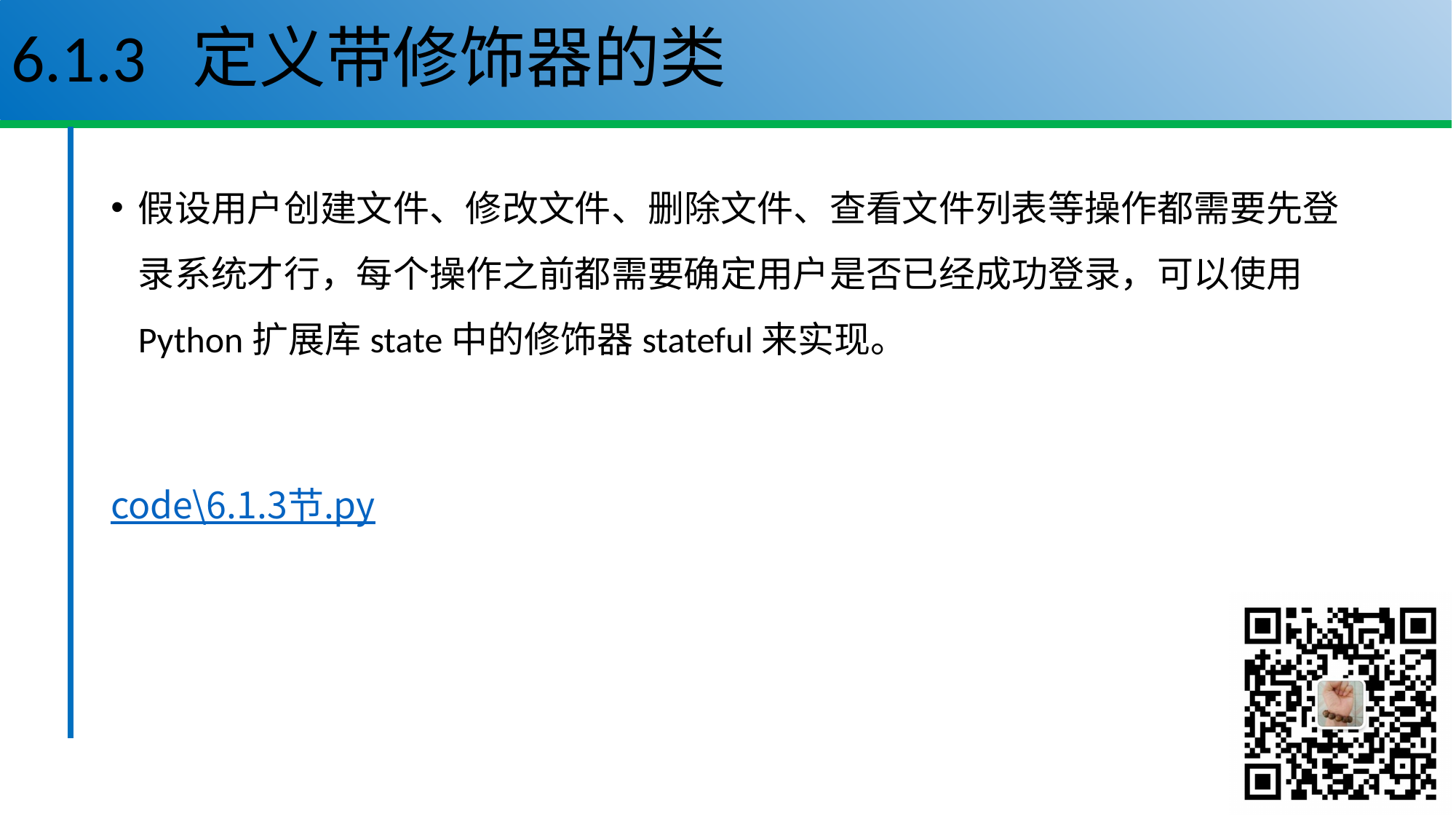

# 6.1.3  定义带修饰器的类
假设用户创建文件、修改文件、删除文件、查看文件列表等操作都需要先登录系统才行，每个操作之前都需要确定用户是否已经成功登录，可以使用Python扩展库state中的修饰器stateful来实现。

code\6.1.3节.py
7